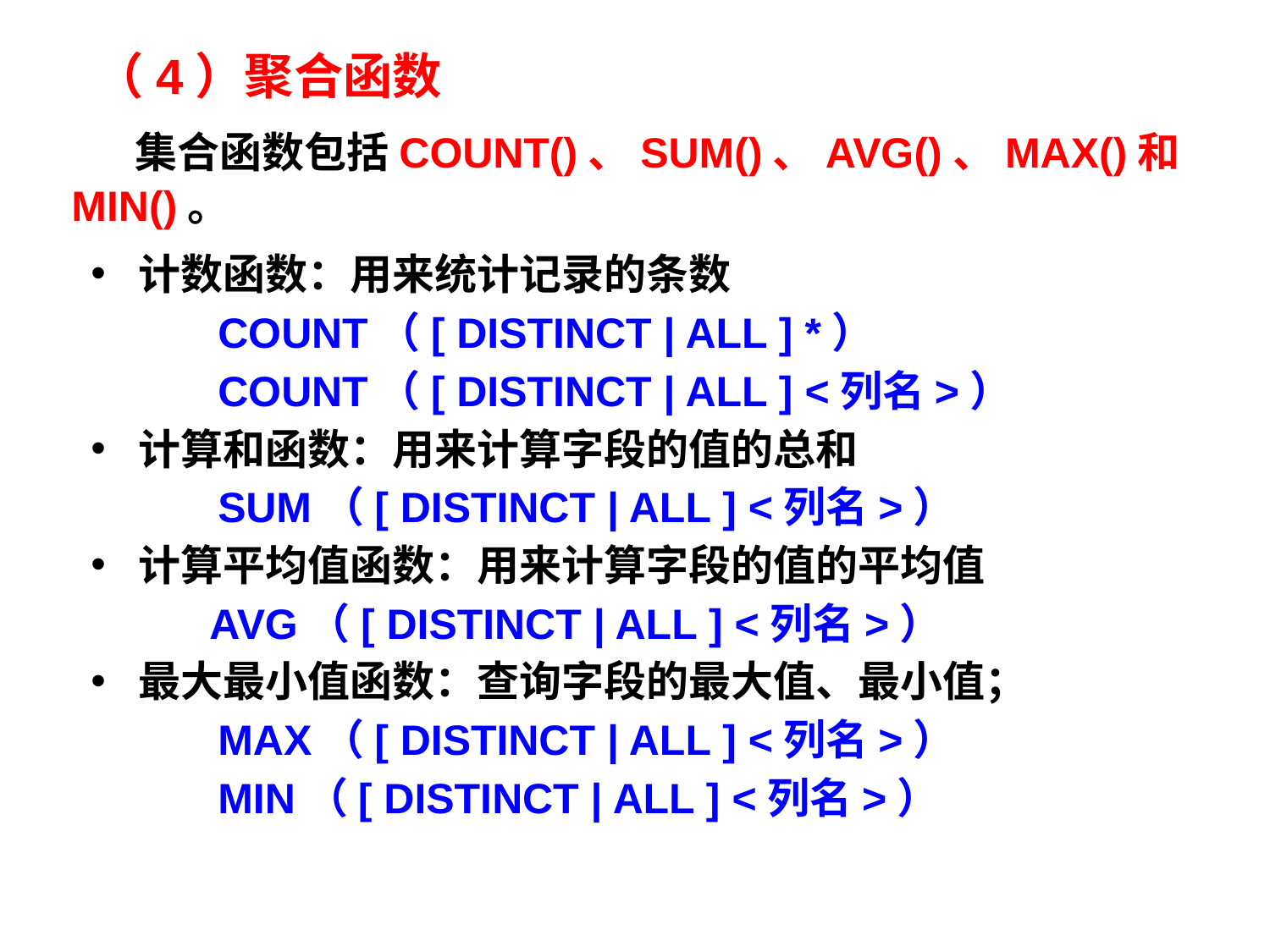

（4）聚合函数
集合函数包括COUNT()、SUM()、AVG()、MAX()和MIN()。
计数函数：用来统计记录的条数
COUNT（[ DISTINCT | ALL ] *）
COUNT（[ DISTINCT | ALL ] <列名>）
计算和函数：用来计算字段的值的总和
SUM（[ DISTINCT | ALL ] <列名>）
计算平均值函数：用来计算字段的值的平均值
          AVG（[ DISTINCT | ALL ] <列名>）
最大最小值函数：查询字段的最大值、最小值；
MAX（[ DISTINCT | ALL ] <列名>）
MIN（[ DISTINCT | ALL ] <列名>）